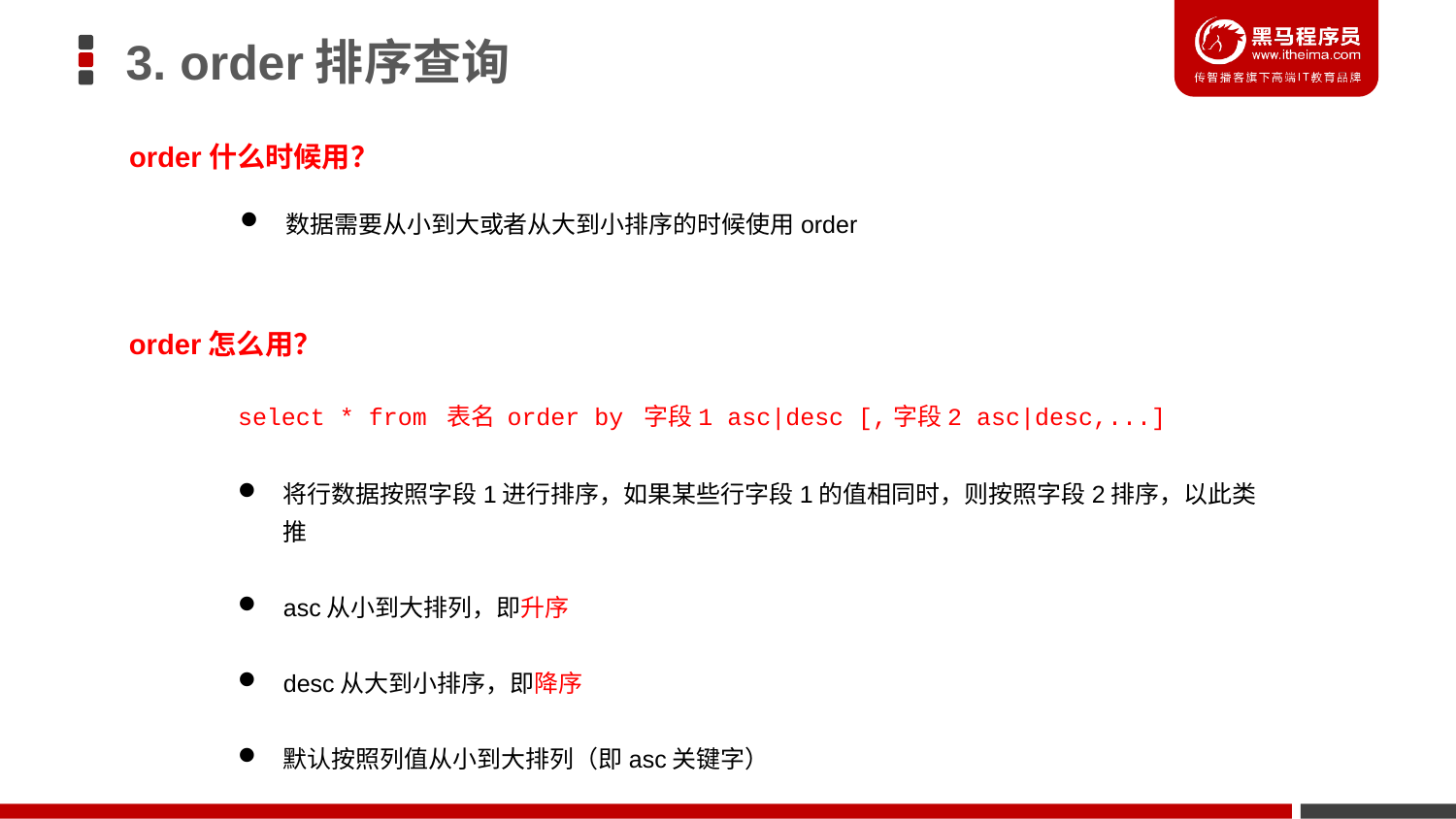

3. order排序查询
order什么时候用？
数据需要从小到大或者从大到小排序的时候使用order
order怎么用？
select * from 表名 order by 字段1 asc|desc [,字段2 asc|desc,...]
将行数据按照字段1进行排序，如果某些行字段1的值相同时，则按照字段2排序，以此类推

asc从小到大排列，即升序

desc从大到小排序，即降序

默认按照列值从小到大排列（即asc关键字）